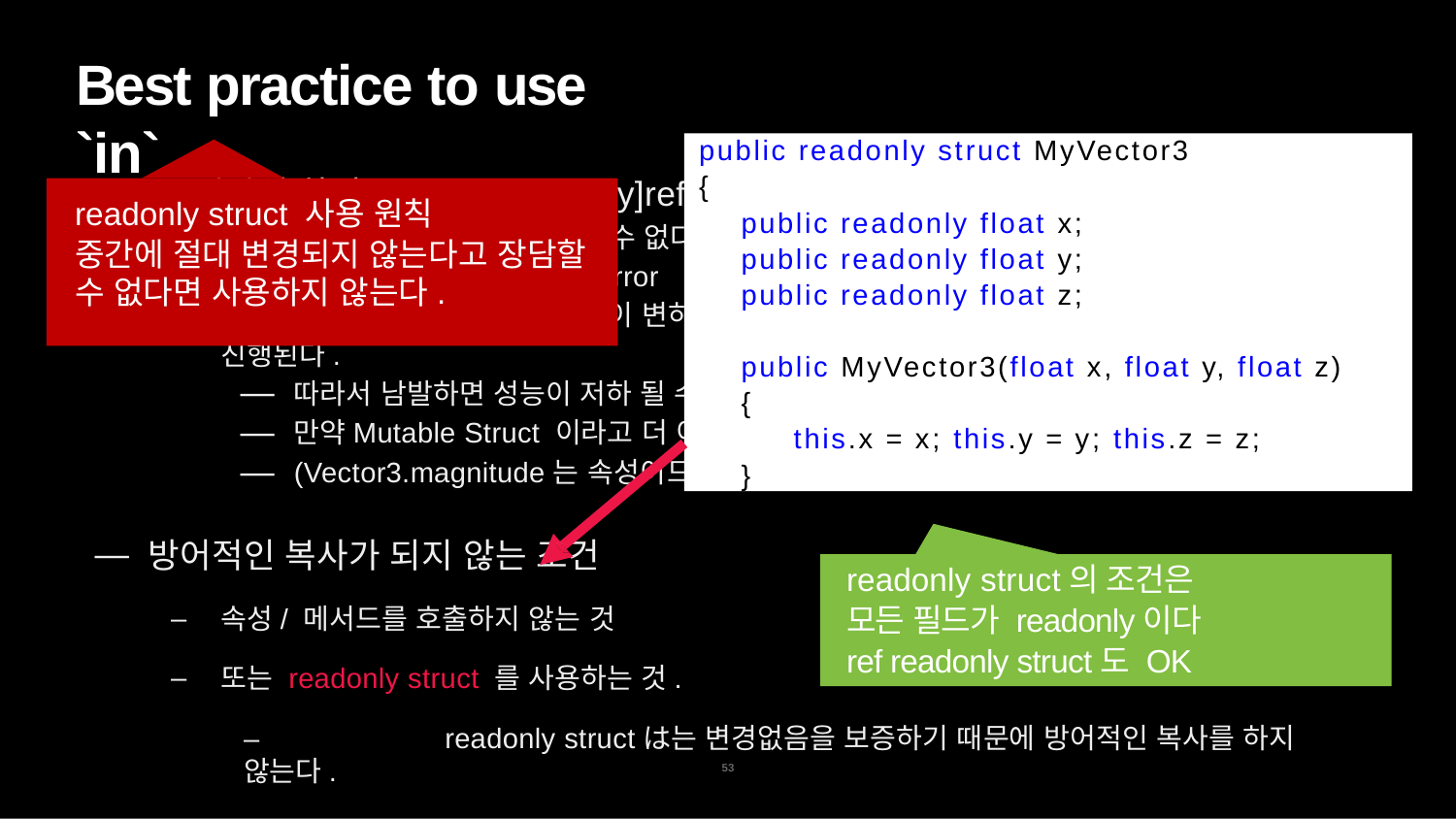

# Best practice to use `in`
public readonly struct MyVector3
{
    public readonly float x;
    public readonly float y;
    public readonly float z;

    public MyVector3(float x, float y, float z)
    {
         this.x = x; this.y = y; this.z = z;
    }

in 컴파일 하면 ([In][IsReadOnly]ref T t) 가 된다
읽기 전용 이므로 필드에 대입 할 수 없다.
v3.x = 10.0f; // compile error
메소드 호출은 가능하지만, 내용이 변하지 않는 보장이 없기 때문에 방어적인 복사가 진행된다.
따라서 남발하면 성능이 저하 될 수도 이싿.
만약Mutable Struct 이라고 더 이상 나누어 모르는 것
(Vector3.magnitude는 속성이므로 메소드 취급)

방어적인 복사가 되지 않는 조건
속성/ 메서드를 호출하지 않는 것
또는 readonly struct 를 사용하는 것.
–	readonly structは는 변경없음을 보증하기 때문에 방어적인 복사를 하지 않는다.
readonly struct 사용 원칙
중간에 절대 변경되지 않는다고 장담할 수 없다면 사용하지 않는다.

readonly struct의 조건은
모든 필드가 readonly이다
ref readonly struct도 OK
53